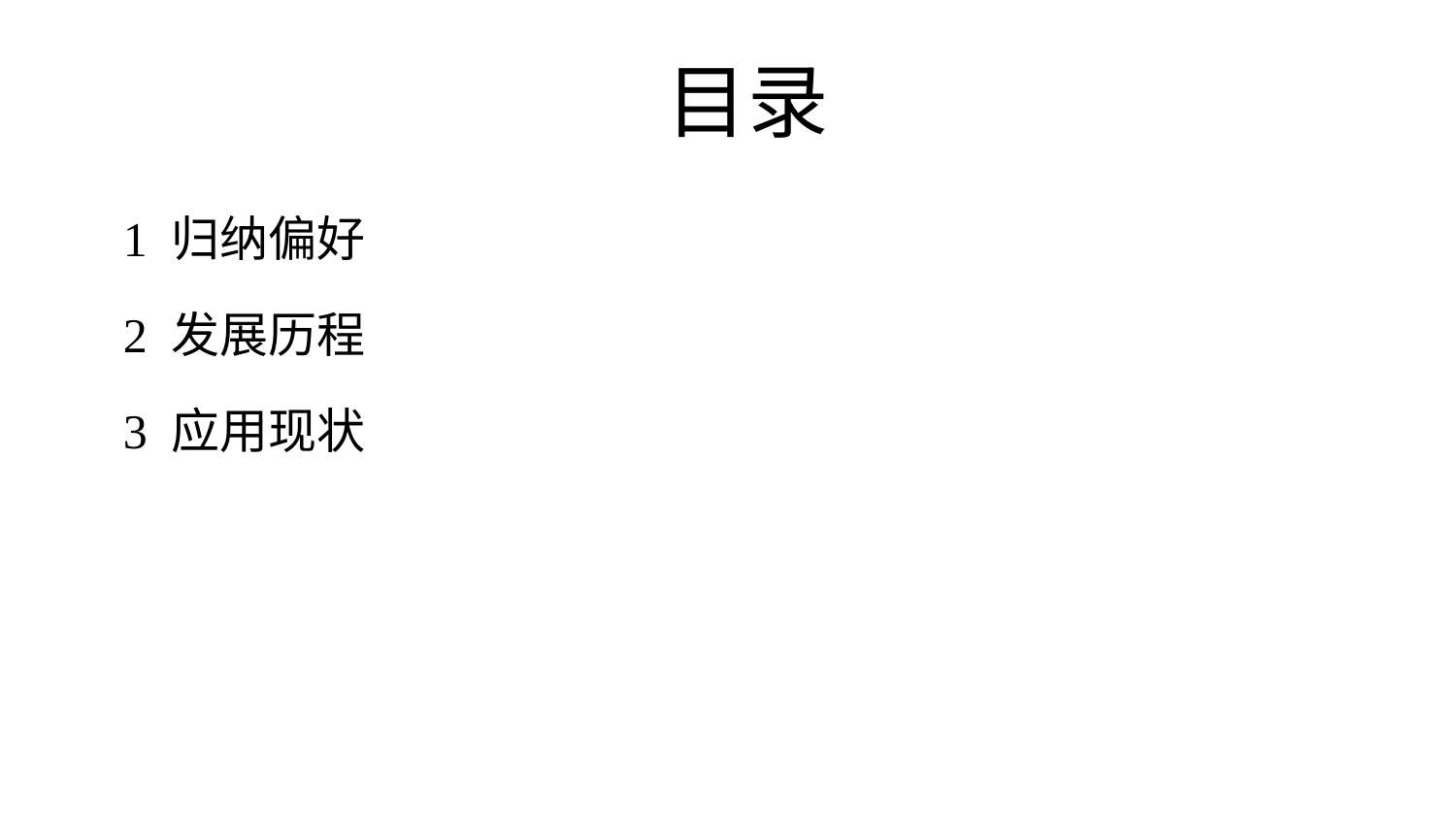

# 目录
1 归纳偏好
2 发展历程
3 应用现状
2